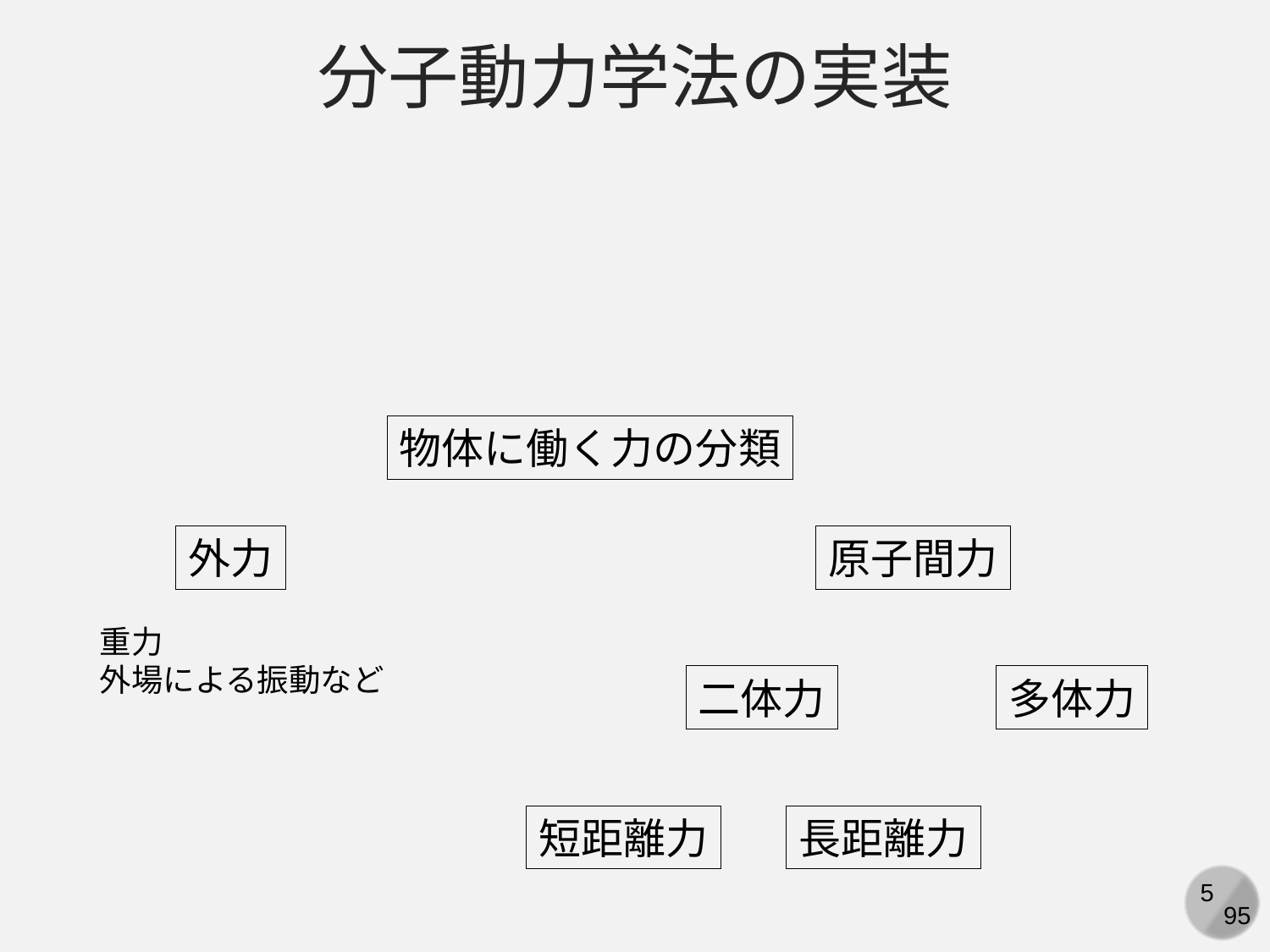

分子動力学法の実装
物体に働く力の分類
外力
原子間力
重力
外場による振動など
二体力
多体力
短距離力
長距離力